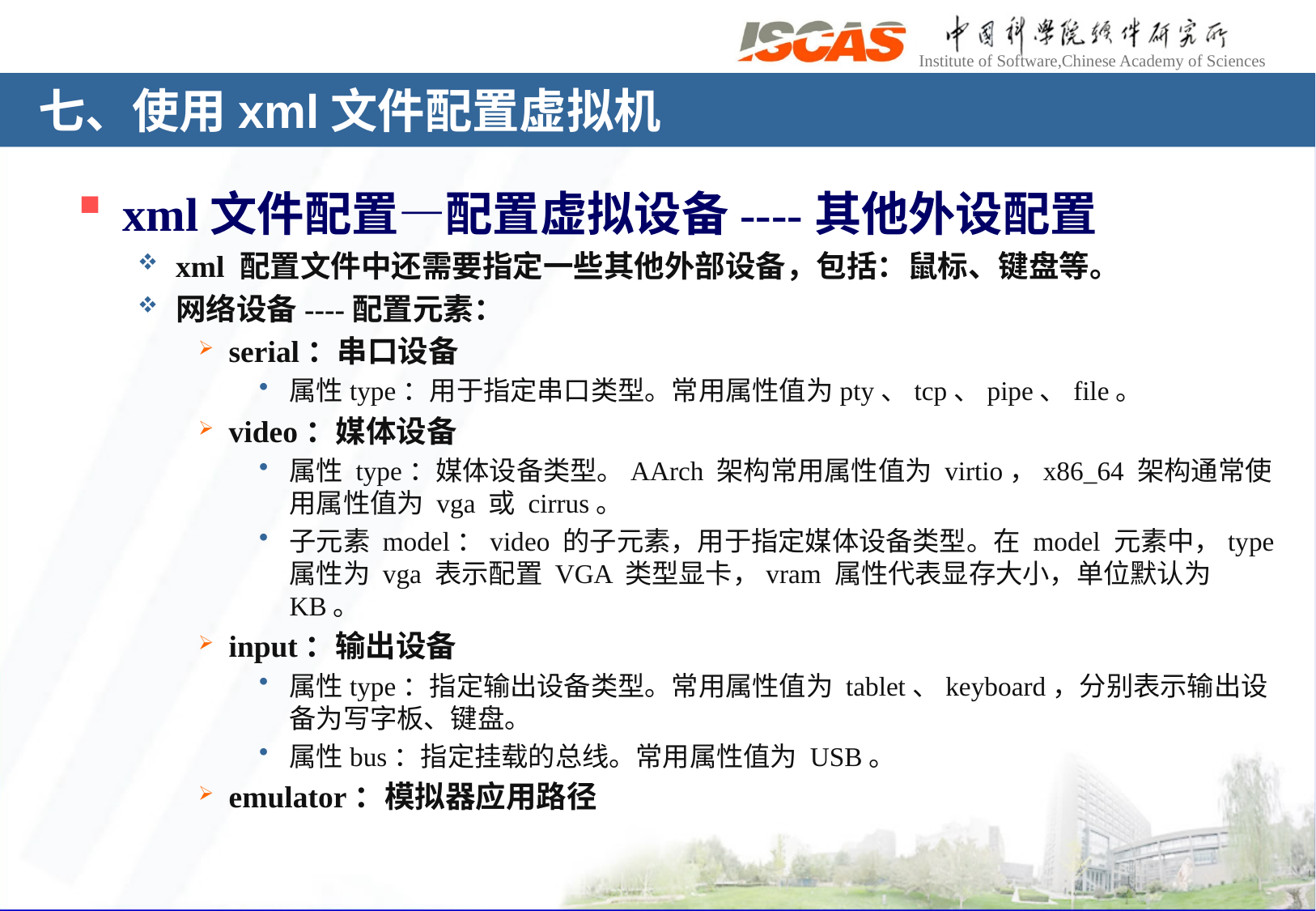

# 七、使用xml文件配置虚拟机
xml文件配置—配置虚拟设备----其他外设配置
xml 配置文件中还需要指定一些其他外部设备，包括：鼠标、键盘等。
网络设备----配置元素：
serial：串口设备
属性type：用于指定串口类型。常用属性值为pty、tcp、pipe、file。
video：媒体设备
属性 type：媒体设备类型。AArch 架构常用属性值为 virtio，x86_64 架构通常使用属性值为 vga 或 cirrus。
子元素 model：video 的子元素，用于指定媒体设备类型。在 model 元素中，type 属性为 vga 表示配置 VGA 类型显卡，vram 属性代表显存大小，单位默认为 KB。
input：输出设备
属性type：指定输出设备类型。常用属性值为 tablet、keyboard，分别表示输出设备为写字板、键盘。
属性bus：指定挂载的总线。常用属性值为 USB。
emulator：模拟器应用路径